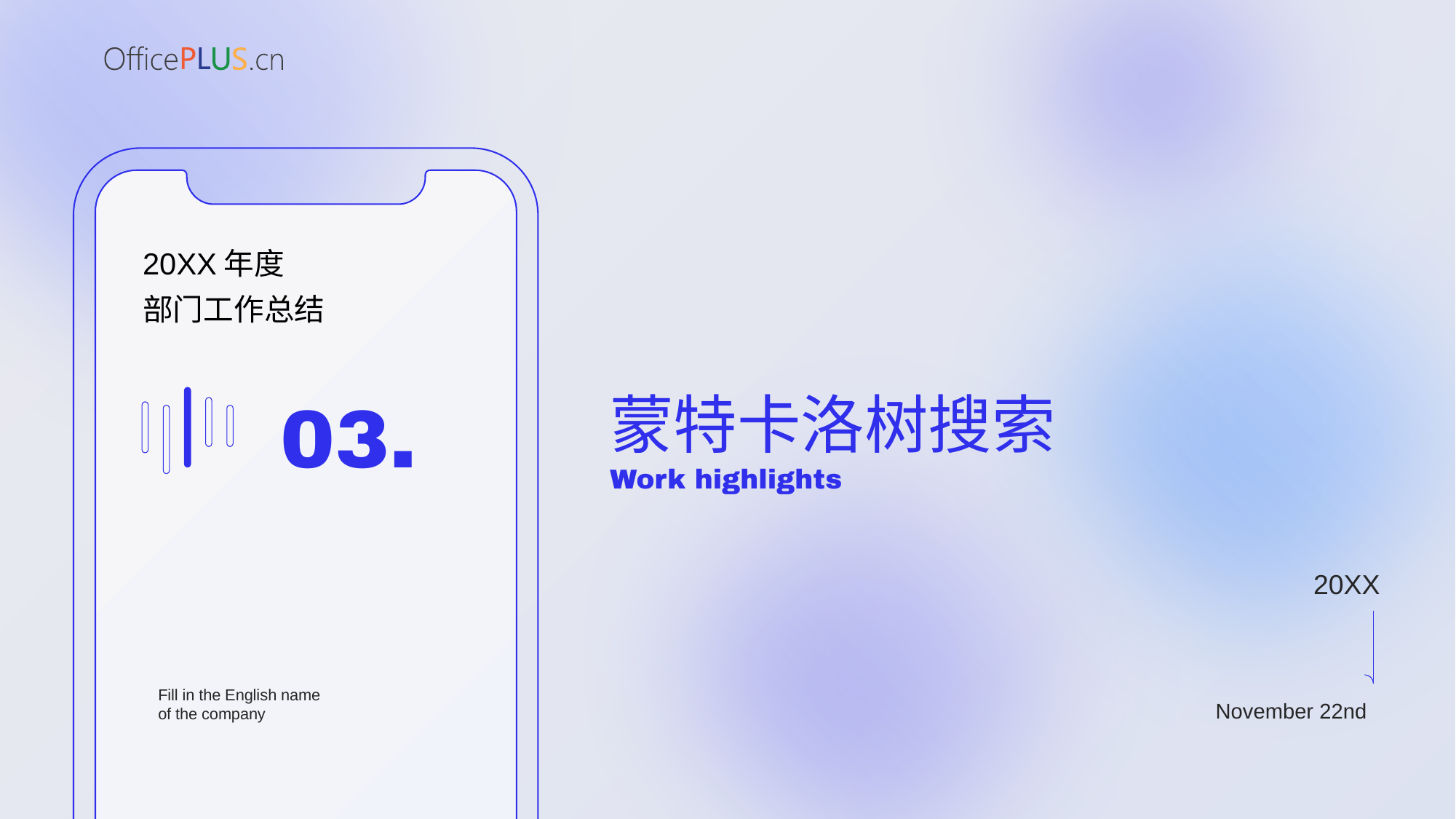

20XX年度
部门工作总结

蒙特卡洛树搜索
Work highlights
03.

20XX

Fill in the English name
of the company
November 22nd